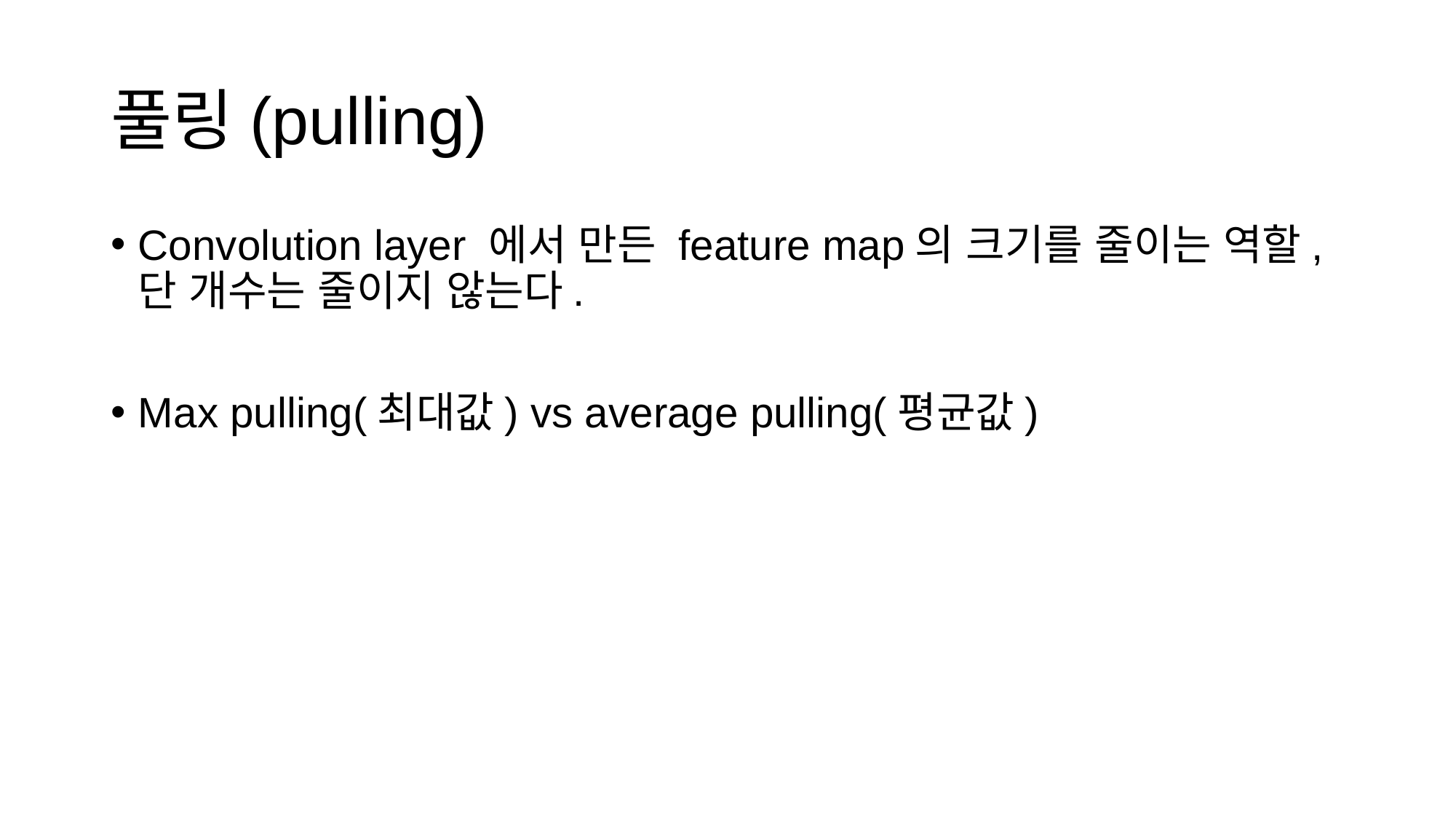

# 풀링(pulling)
Convolution layer 에서 만든 feature map의 크기를 줄이는 역할,단 개수는 줄이지 않는다.

Max pulling(최대값) vs average pulling(평균값)